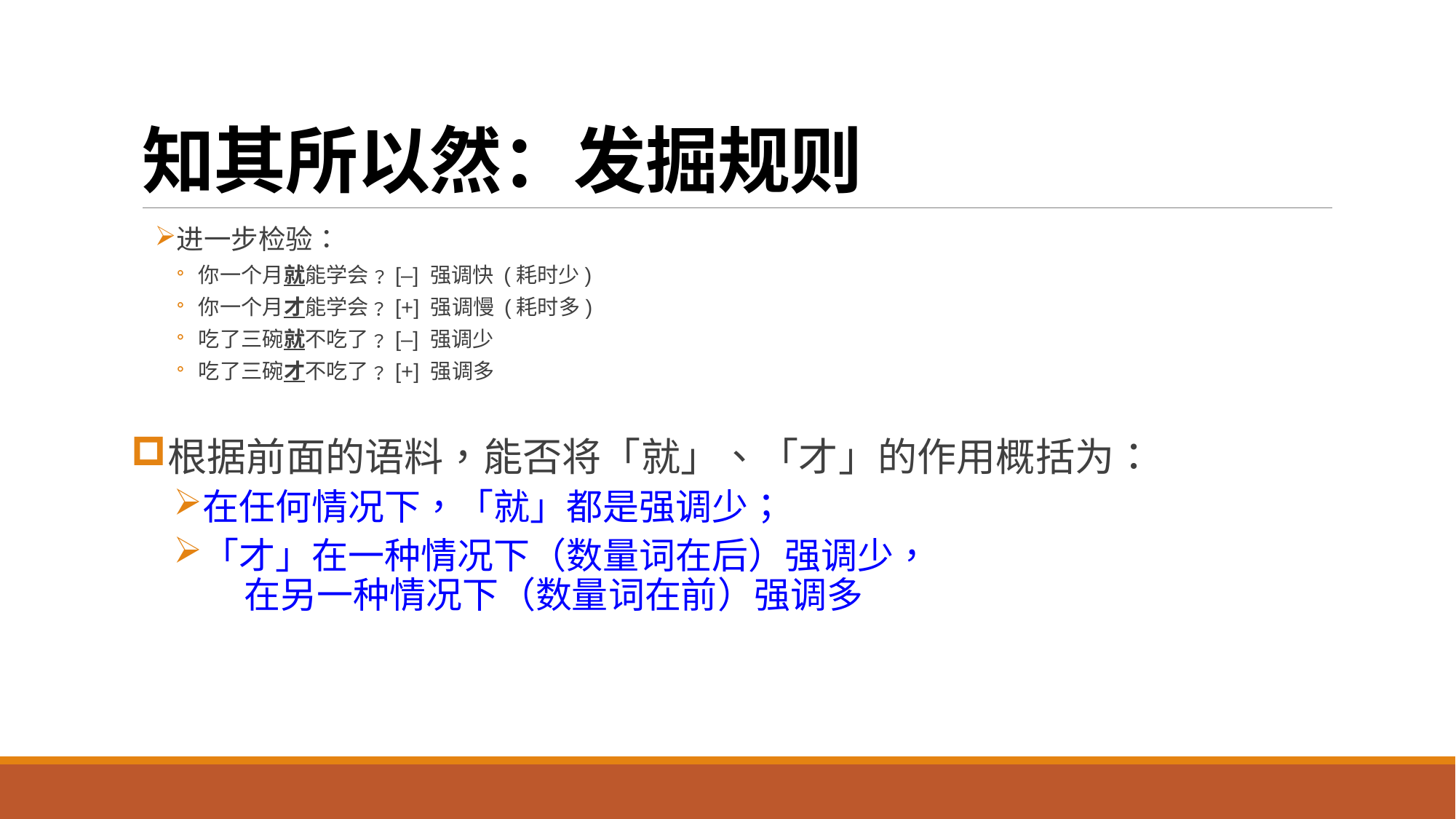

# 知其所以然：发掘规则
进一步检验：
你一个月就能学会﹖[–] 强调快 (耗时少)
你一个月才能学会﹖[+] 强调慢 (耗时多)
吃了三碗就不吃了﹖[–] 强调少
吃了三碗才不吃了﹖[+] 强调多

根据前面的语料，能否将「就」、「才」的作用概括为：
在任何情况下，「就」都是强调少；
「才」在一种情况下（数量词在后）强调少，
      在另一种情况下（数量词在前）强调多